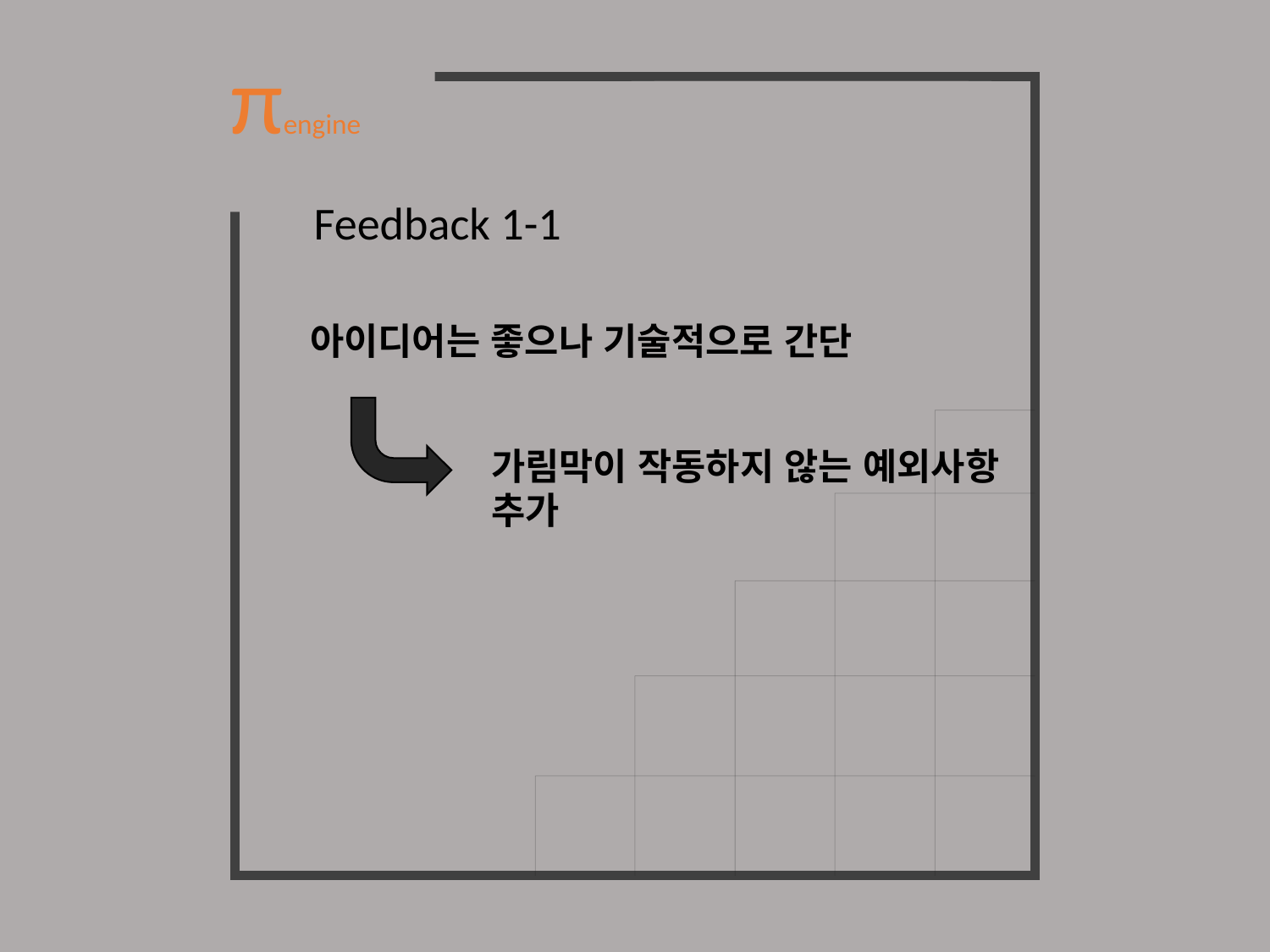

πengine

Feedback 1-1
아이디어는 좋으나 기술적으로 간단

가림막이 작동하지 않는 예외사항 추가